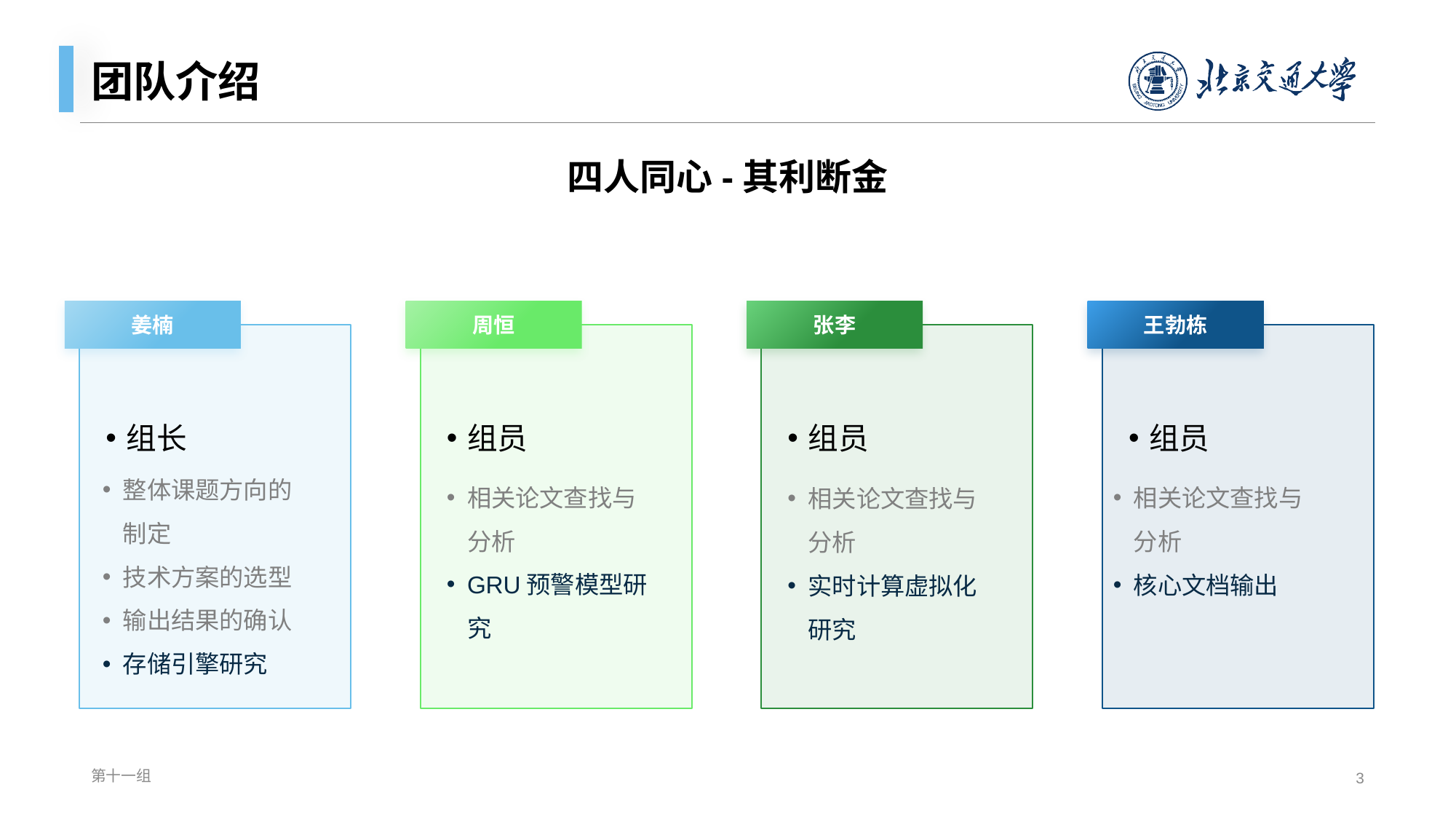

# 团队介绍
四人同心-其利断金
姜楠

组长
整体课题方向的制定
技术方案的选型
输出结果的确认
存储引擎研究
周恒

组员
张李

组员
相关论文查找与分析
实时计算虚拟化研究
王勃栋

组员
相关论文查找与分析
核心文档输出
相关论文查找与分析
GRU预警模型研究
第十一组
3